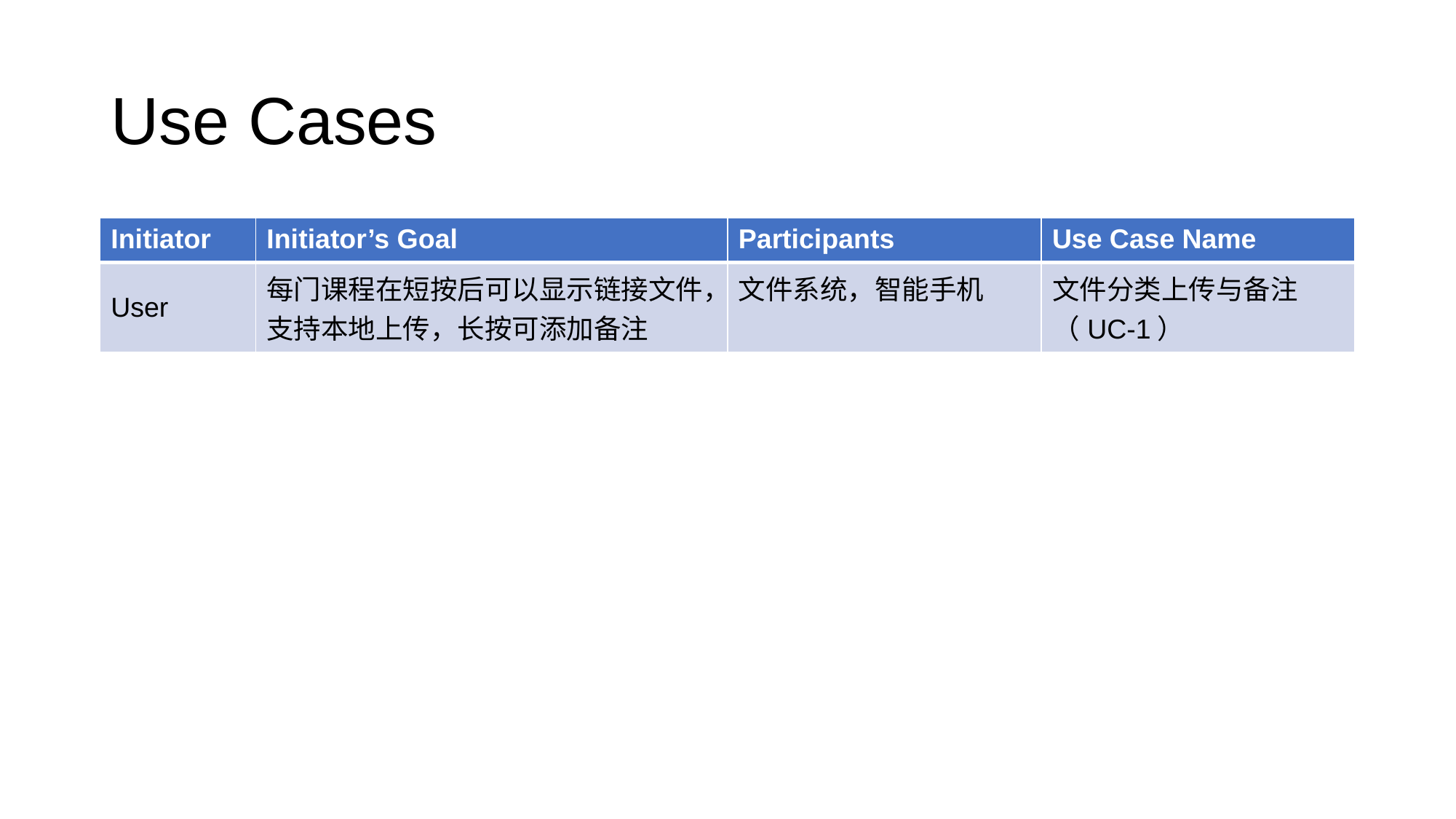

# Use Cases
| Initiator | Initiator’s Goal | Participants | Use Case Name |
| --- | --- | --- | --- |
| User | 每门课程在短按后可以显示链接文件，支持本地上传，长按可添加备注 | 文件系统，智能手机 | 文件分类上传与备注（UC-1） |